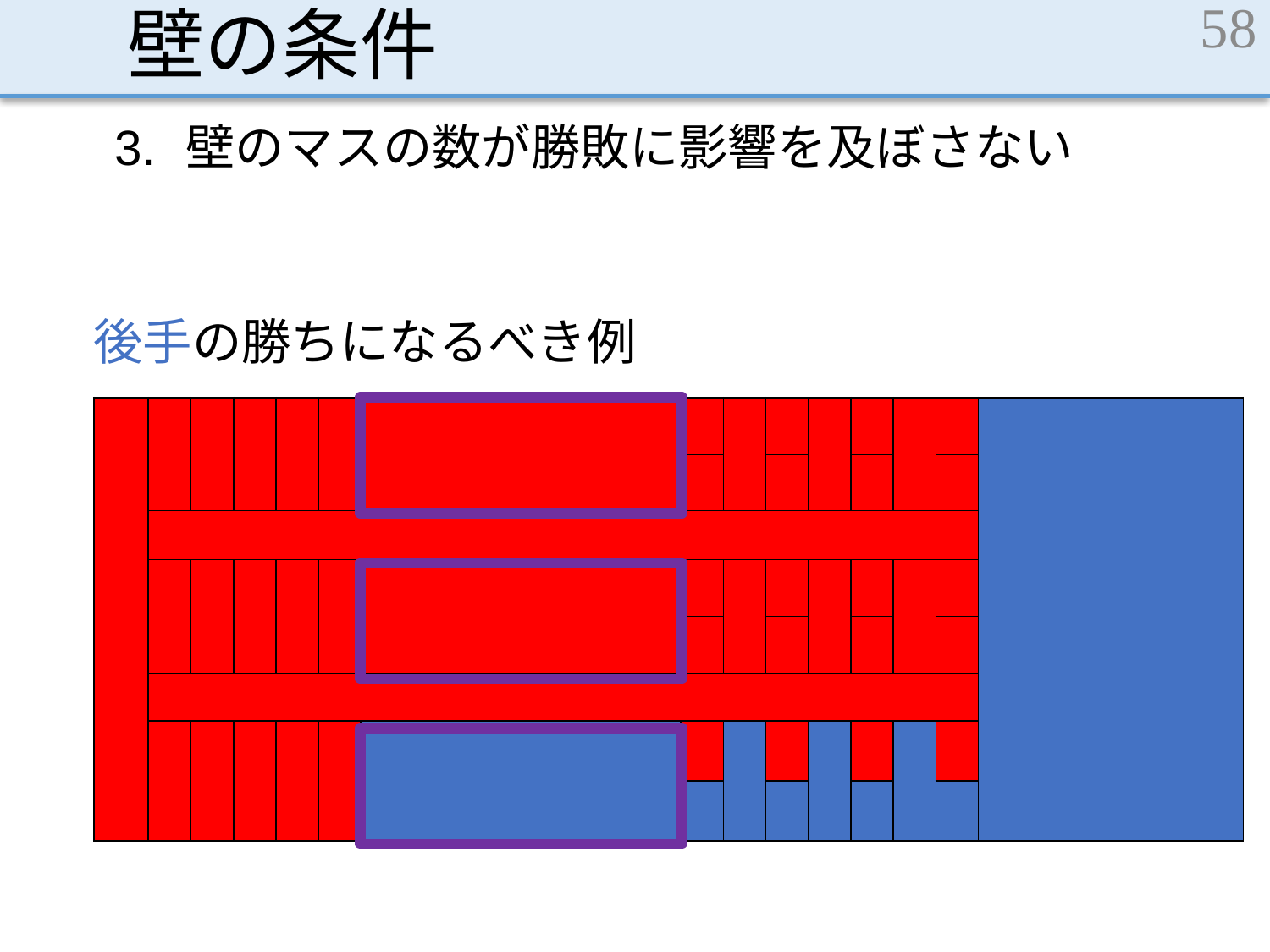

# 壁の条件
58
壁のマスの数が勝敗に影響を及ぼさない
後手の勝ちになるべき例
|  |  |  |  |  |  |  |  |  |  |  |  |  |  |  |
| --- | --- | --- | --- | --- | --- | --- | --- | --- | --- | --- | --- | --- | --- | --- |
|  |  |  |  |  |  |  |  |  |  |  |  |  |  |  |
|  |  |  |  |  |  |  |  |  |  |  |  |  |  |  |
|  |  |  |  |  |  |  |  |  |  |  |  |  |  |  |
|  |  |  |  |  |  |  |  |  |  |  |  |  |  |  |
|  |  |  |  |  |  |  |  |  |  |  |  |  |  |  |
|  |  |  |  |  |  |  |  |  |  |  |  |  |  |  |
|  |  |  |  |  |  |  |  |  |  |  |  |  |  |  |